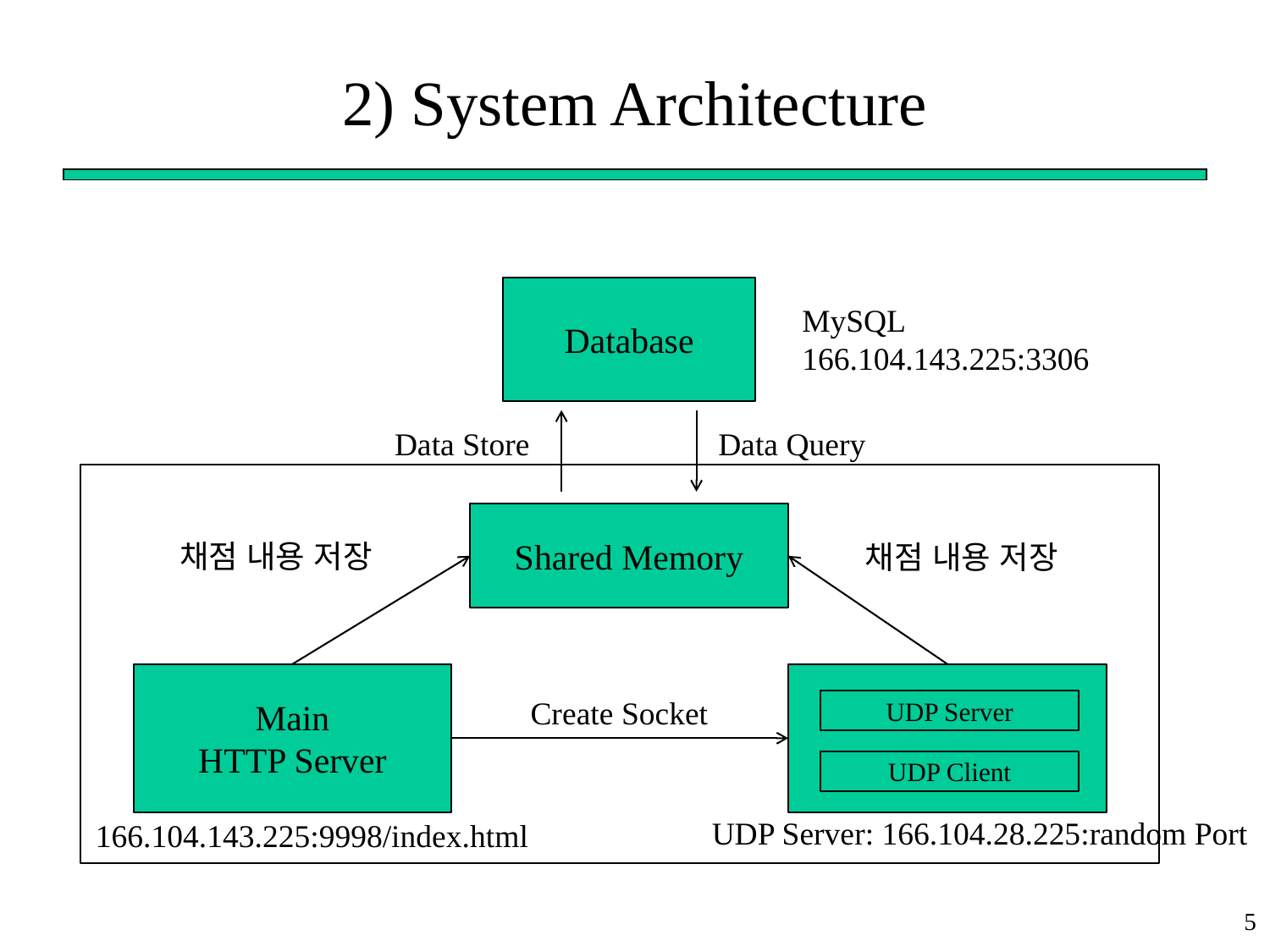

# 2) System Architecture
Database
MySQL
166.104.143.225:3306
Data Store
Data Query

Shared Memory
채점 내용 저장
채점 내용 저장
Main
HTTP Server

Create Socket
UDP Server
UDP Client
UDP Server: 166.104.28.225:random Port
166.104.143.225:9998/index.html
5